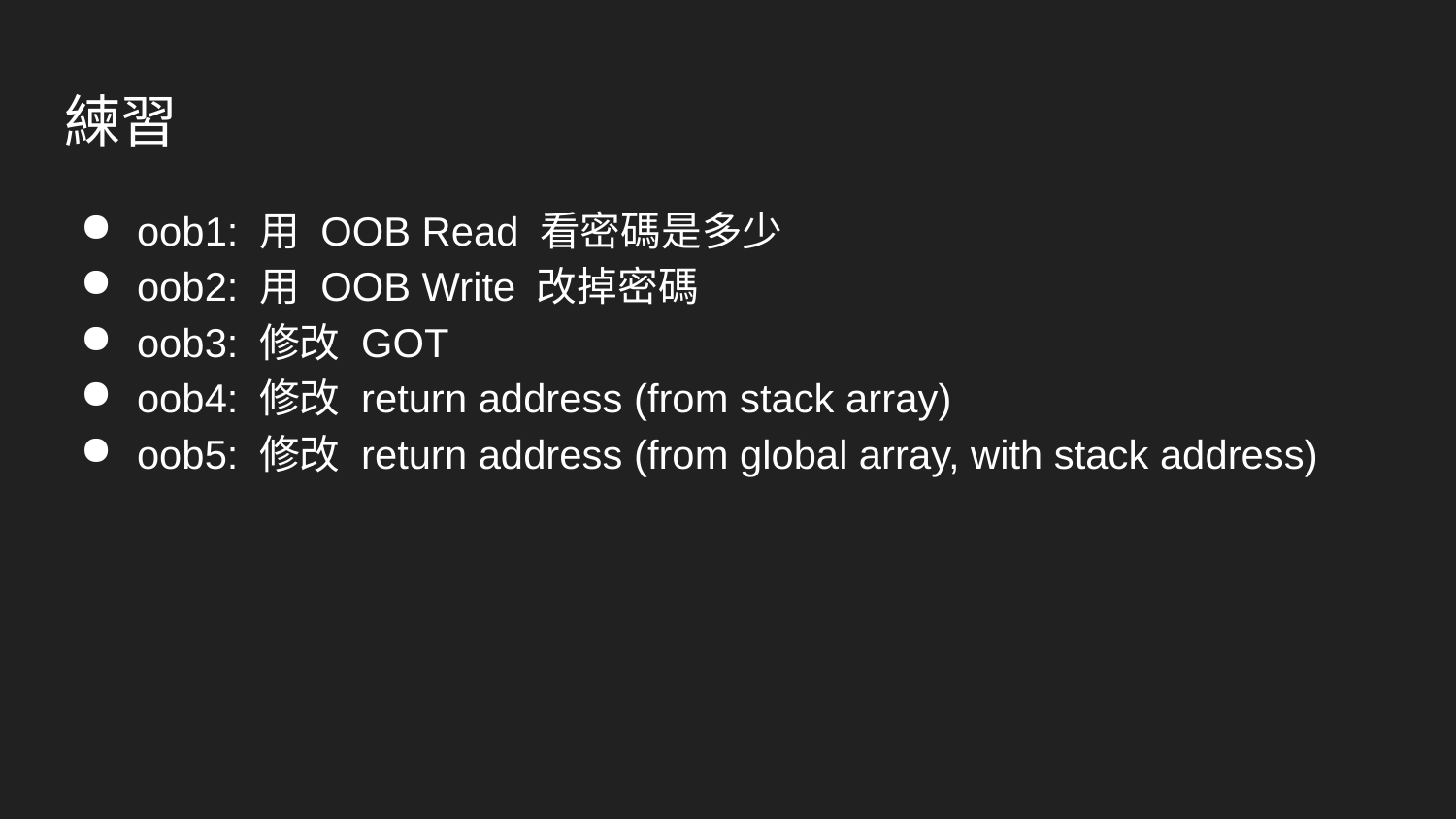

# 練習
oob1: 用 OOB Read 看密碼是多少
oob2: 用 OOB Write 改掉密碼
oob3: 修改 GOT
oob4: 修改 return address (from stack array)
oob5: 修改 return address (from global array, with stack address)